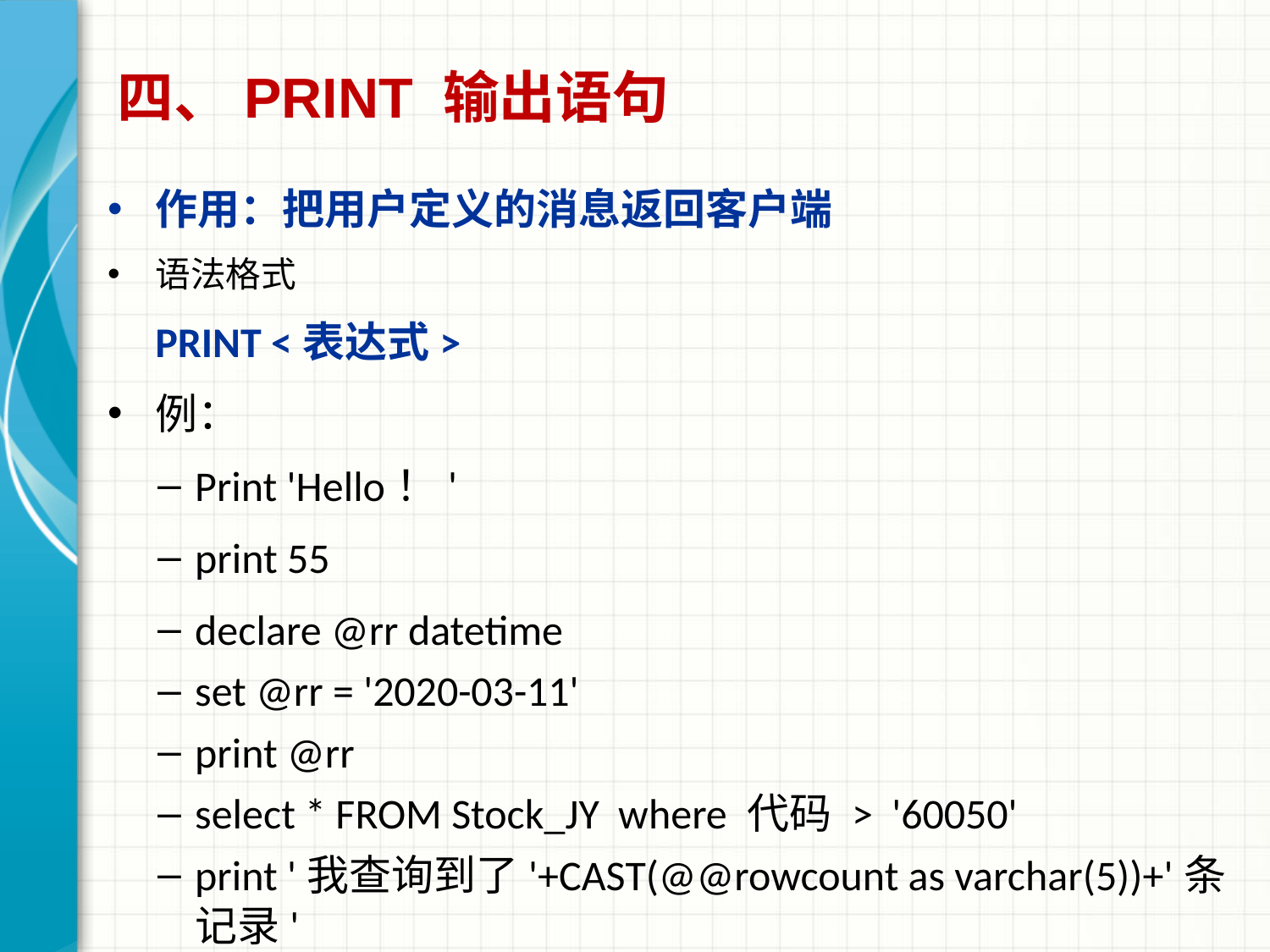

# 四、PRINT 输出语句
作用：把用户定义的消息返回客户端
语法格式
     PRINT <表达式>
例：
Print 'Hello！'
print 55
declare @rr datetime
set @rr = '2020-03-11'
print @rr
select * FROM Stock_JY  where 代码 >  '60050'
print '我查询到了'+CAST(@@rowcount as varchar(5))+'条记录'